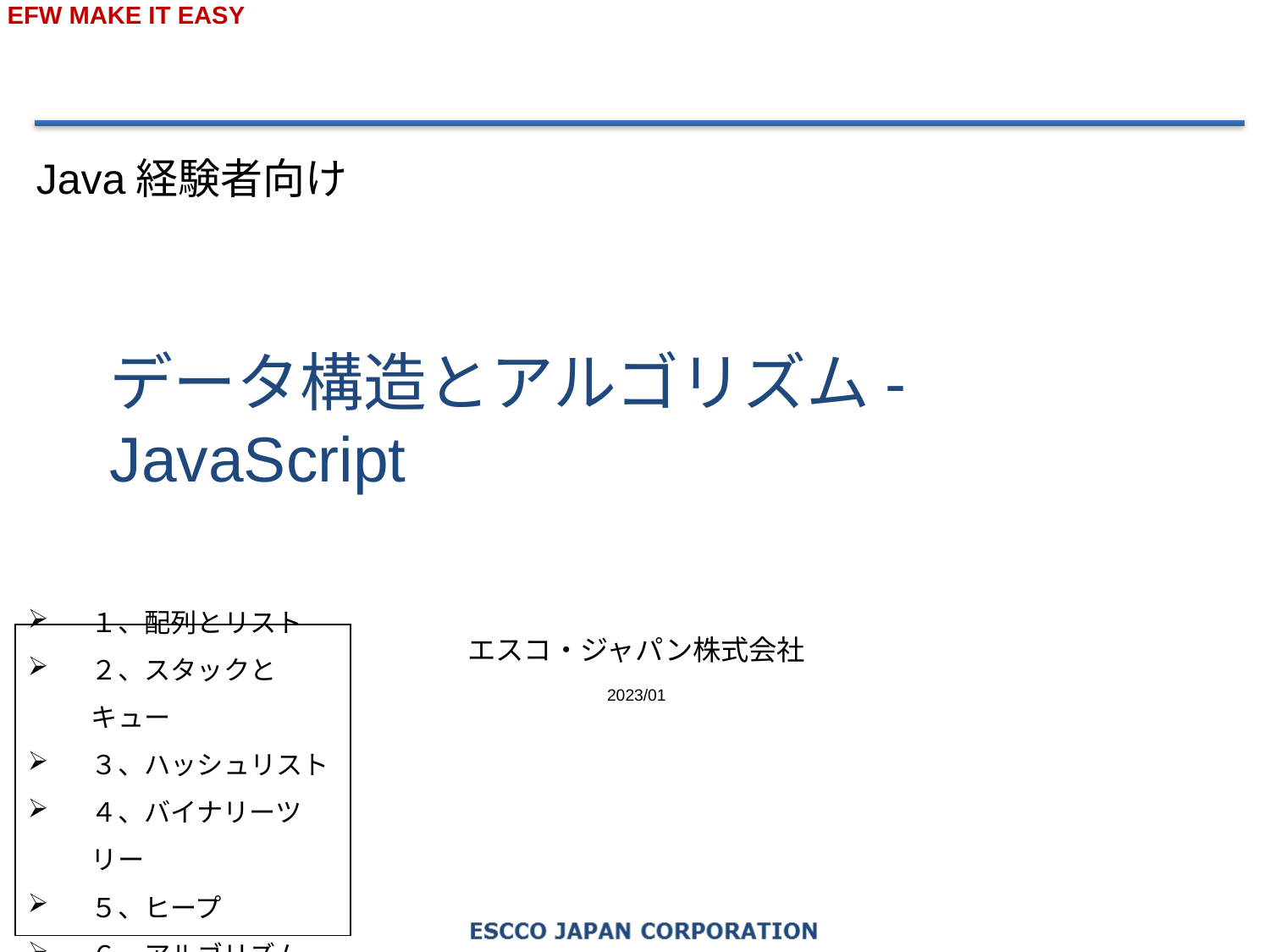

Java経験者向け
データ構造とアルゴリズム-JavaScript
エスコ・ジャパン株式会社
2023/01
１、配列とリスト
２、スタックとキュー
３、ハッシュリスト
４、バイナリーツリー
５、ヒープ
６、アルゴリズム